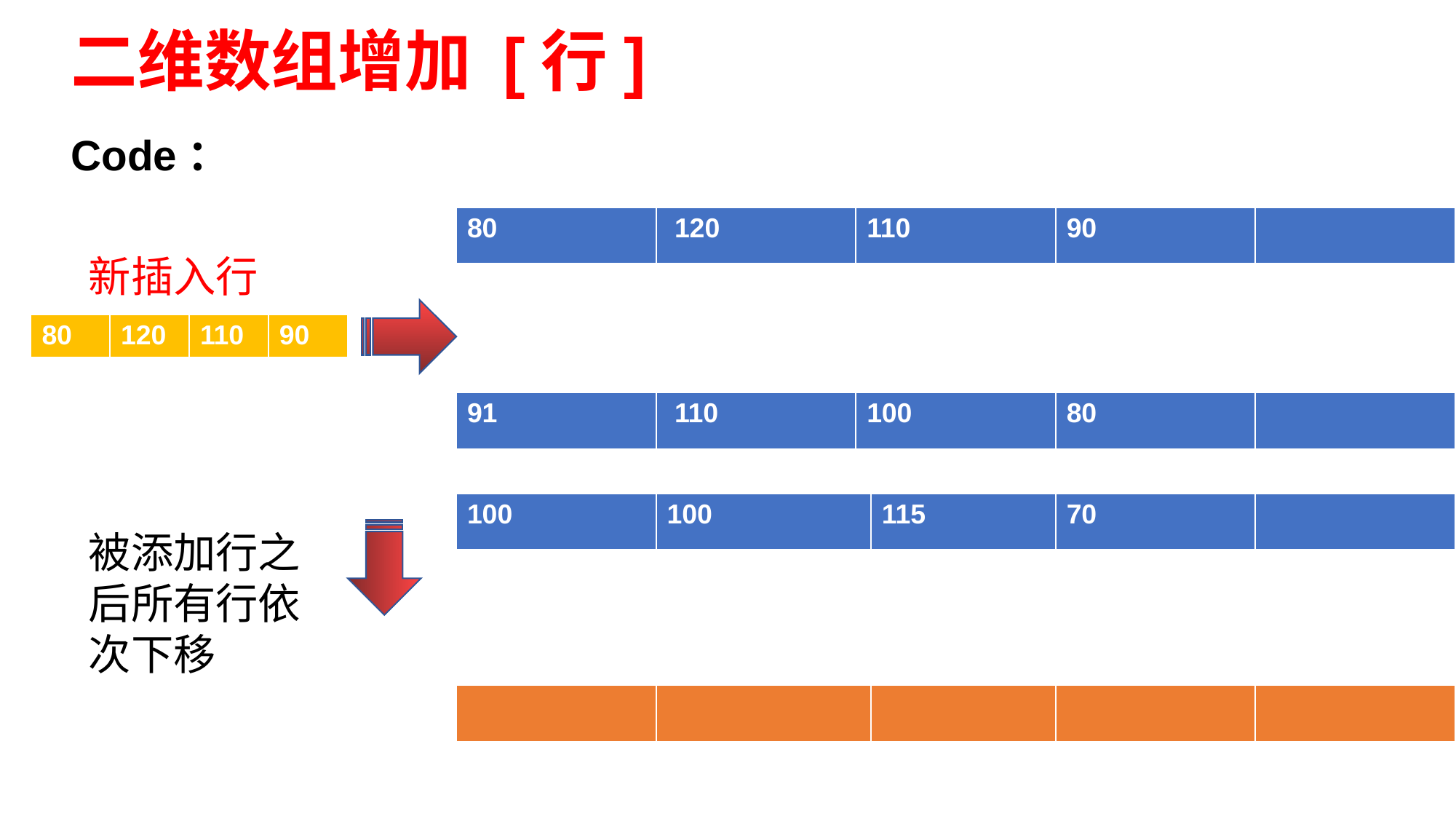

二维数组增加 [行]
Code：

| 80 | 120 | 110 | 90 |  |
| --- | --- | --- | --- | --- |
新插入行

| 80 | 120 | 110 | 90 |
| --- | --- | --- | --- |
| 91 | 110 | 100 | 80 |  |
| --- | --- | --- | --- | --- |
| 100 | 100 | 115 | 70 |  |
| --- | --- | --- | --- | --- |
被添加行之后所有行依次下移

|  |  |  |  |  |
| --- | --- | --- | --- | --- |